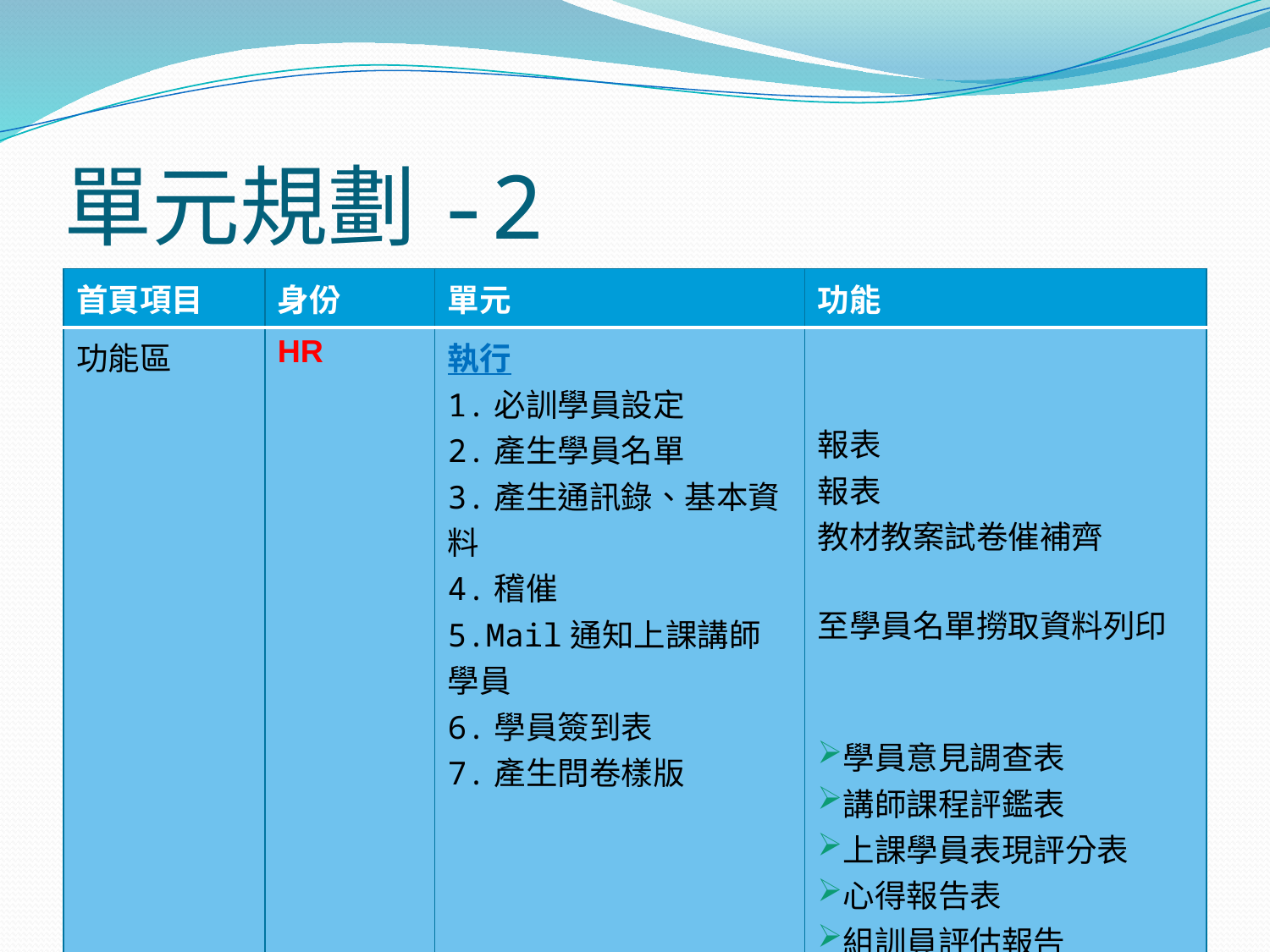

# 單元規劃-2
| 首頁項目 | 身份 | 單元 | 功能 |
| --- | --- | --- | --- |
| 功能區 | HR | 執行 1.必訓學員設定 2.產生學員名單 3.產生通訊錄、基本資料 4.稽催 5.Mail通知上課講師學員 6.學員簽到表 7.產生問卷樣版 8.製作流程通知表樣板 | 報表 報表 教材教案試卷催補齊 至學員名單撈取資料列印 學員意見調查表 講師課程評鑑表 上課學員表現評分表 心得報告表 組訓員評估報告 通知項目 通知日期 |